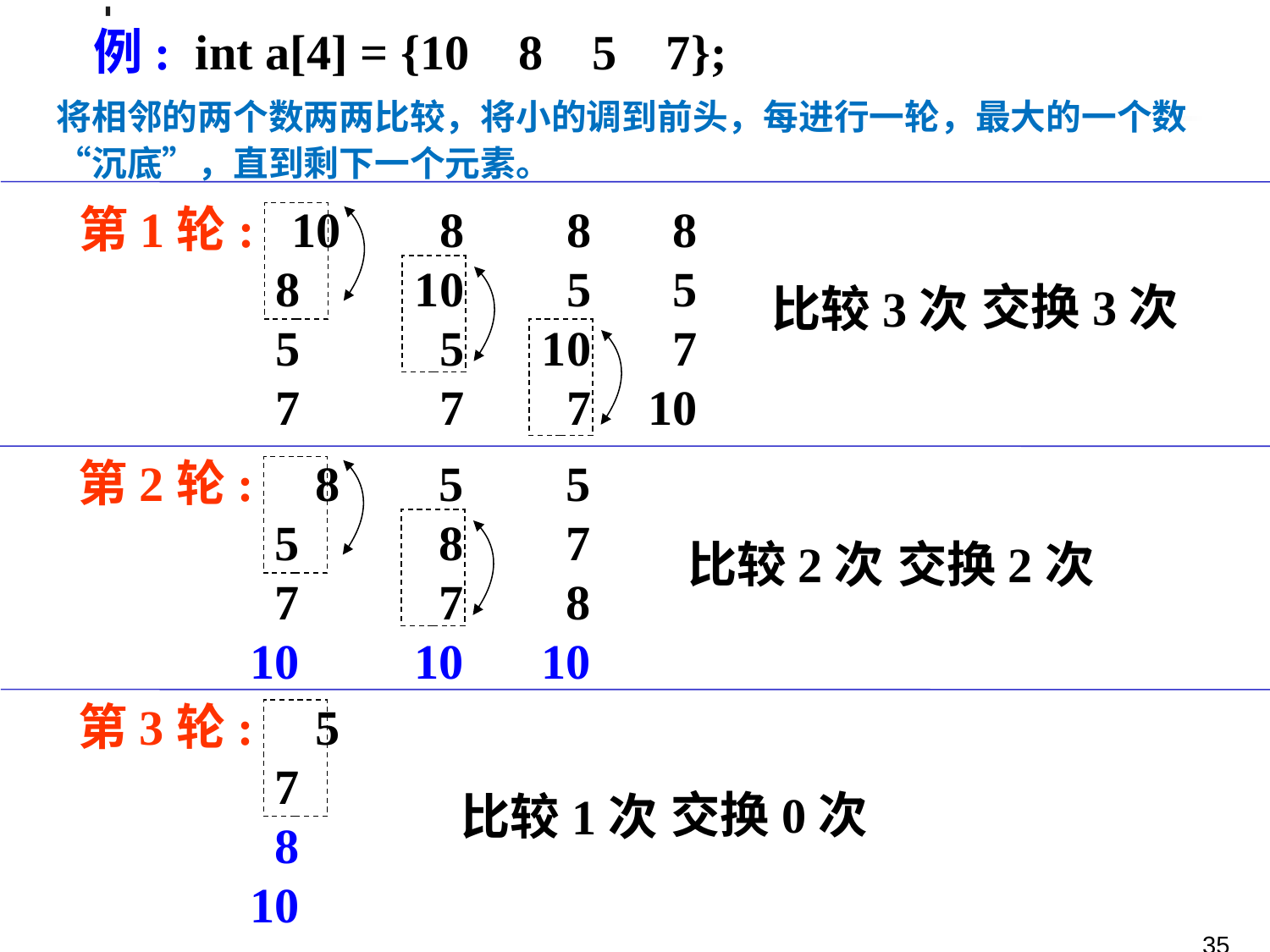

例:  int a[4] = {10    8    5    7};

将相邻的两个数两两比较，将小的调到前头，每进行一轮，最大的一个数“沉底”，直到剩下一个元素。

第1轮:   10
                8
                5
                7
  8
10
  5
  7
  8
  5
10
  7
  8
  5
  7
10

  交换3次
  比较3次

第2轮:     8
                5
                7
              10
  5
  8
  7
10
  5
  7
  8
10

  比较2次
  交换2次

第3轮:     5
                7
                8
              10

  交换0次
  比较1次
35